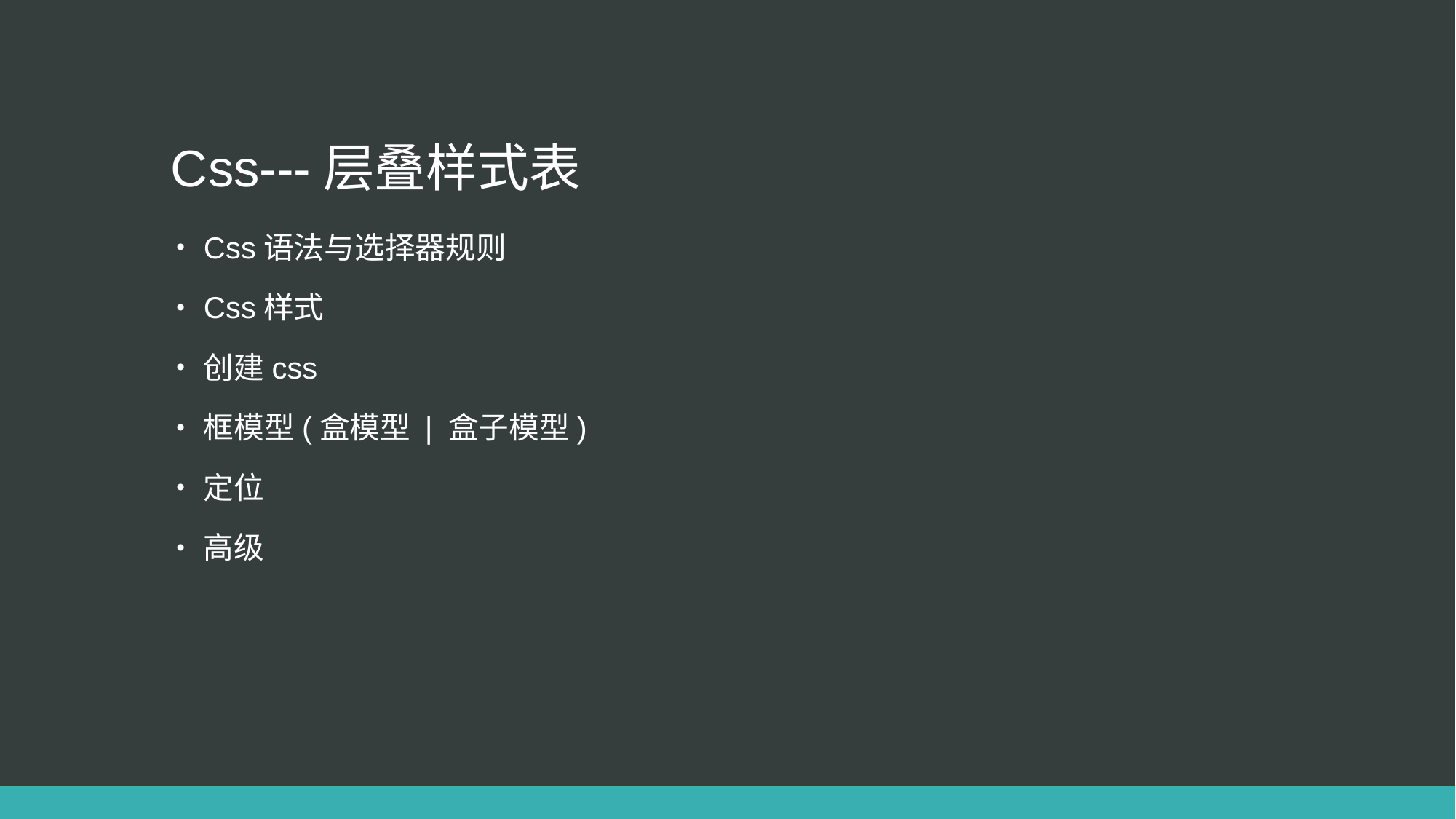

# Css---层叠样式表
Css语法与选择器规则
Css样式
创建css
框模型(盒模型 | 盒子模型)
定位
高级